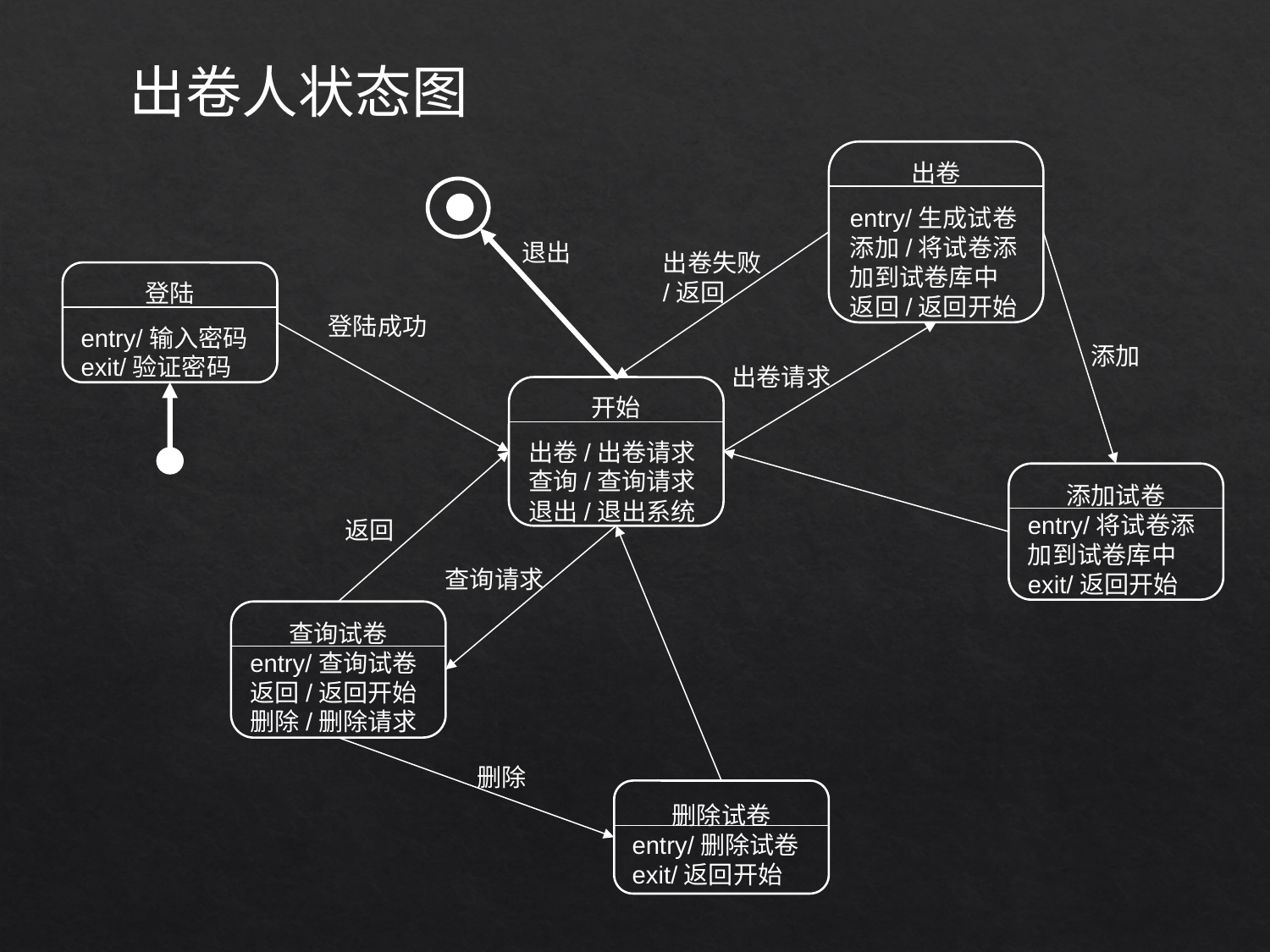

出卷人状态图
出卷
entry/生成试卷
添加/将试卷添加到试卷库中
返回/返回开始

退出
出卷失败/返回
登陆
entry/输入密码
exit/验证密码
登陆成功
添加
出卷请求
开始
出卷/出卷请求
查询/查询请求
退出/退出系统

添加试卷
entry/将试卷添加到试卷库中
exit/返回开始
返回
查询请求
查询试卷
entry/查询试卷
返回/返回开始
删除/删除请求
删除
删除试卷
entry/删除试卷
exit/返回开始